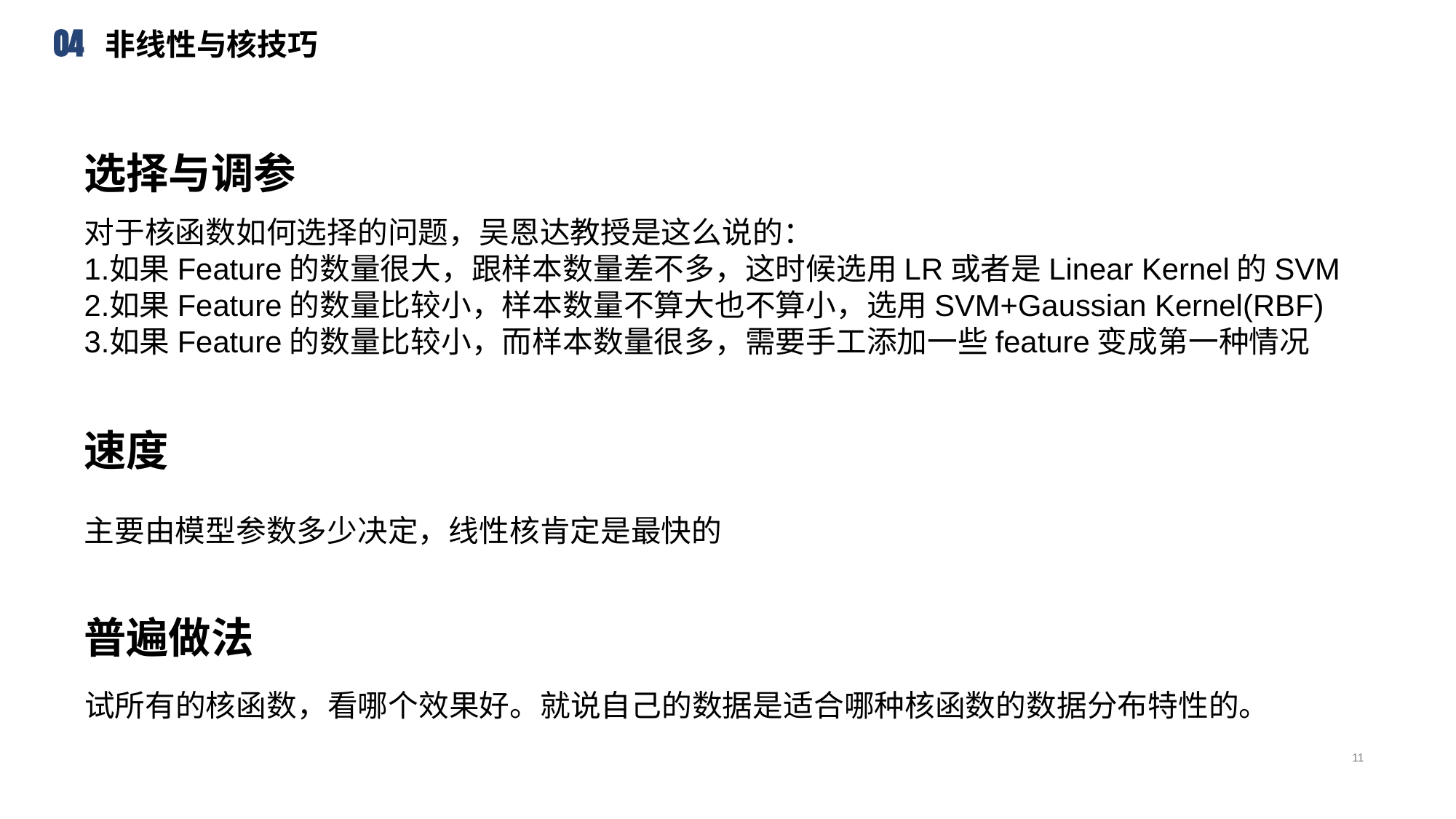

04  非线性与核技巧
选择与调参
对于核函数如何选择的问题，吴恩达教授是这么说的：
如果Feature的数量很大，跟样本数量差不多，这时候选用LR或者是Linear Kernel的SVM
如果Feature的数量比较小，样本数量不算大也不算小，选用SVM+Gaussian Kernel(RBF)
如果Feature的数量比较小，而样本数量很多，需要手工添加一些feature变成第一种情况
速度
主要由模型参数多少决定，线性核肯定是最快的
普遍做法
试所有的核函数，看哪个效果好。就说自己的数据是适合哪种核函数的数据分布特性的。
11